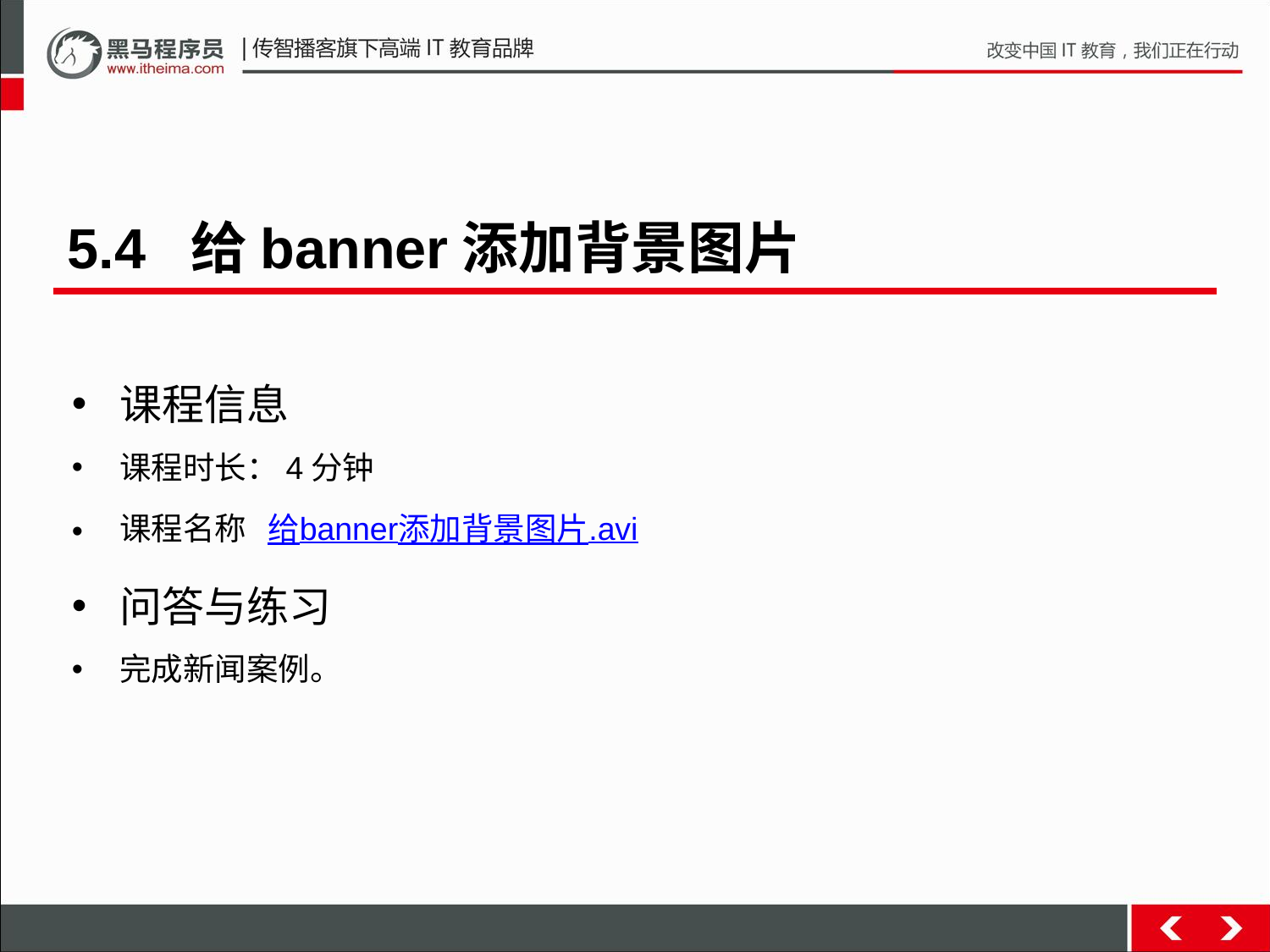

5.4  给banner添加背景图片
课程信息
课程时长：4分钟
课程名称   给banner添加背景图片.avi
问答与练习
完成新闻案例。